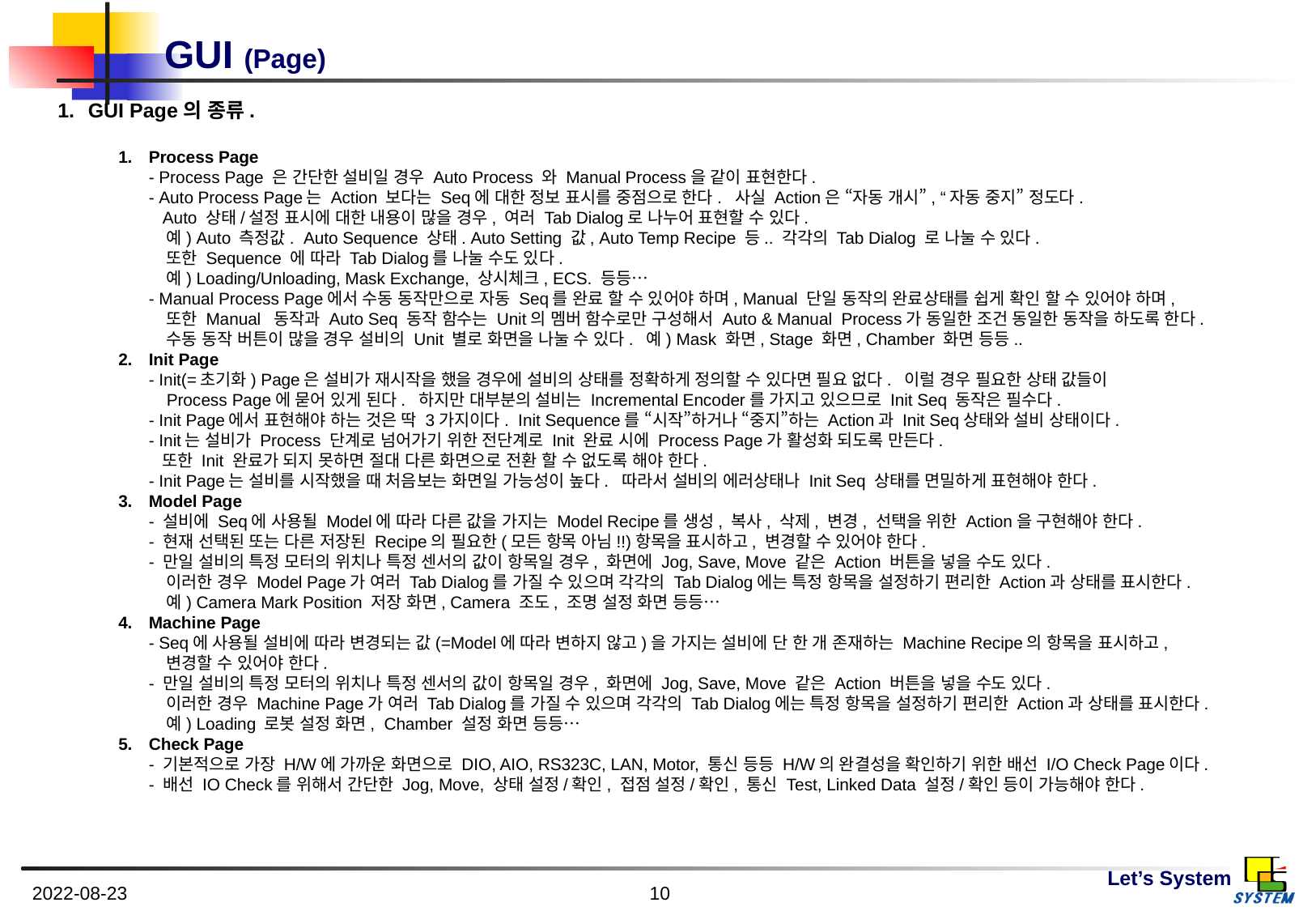

# GUI (Page)
GUI Page의 종류.
Process Page
- Process Page 은 간단한 설비일 경우 Auto Process 와 Manual Process을 같이 표현한다.
- Auto Process Page는 Action 보다는 Seq에 대한 정보 표시를 중점으로 한다.  사실 Action은 “자동 개시”, “자동 중지” 정도다.
   Auto 상태/설정 표시에 대한 내용이 많을 경우, 여러 Tab Dialog로 나누어 표현할 수 있다.
   예) Auto 측정값.  Auto Sequence 상태. Auto Setting 값, Auto Temp Recipe 등.. 각각의 Tab Dialog 로 나눌 수 있다.
   또한 Sequence 에 따라 Tab Dialog를 나눌 수도 있다.
   예) Loading/Unloading, Mask Exchange, 상시체크, ECS. 등등…
- Manual Process Page에서 수동 동작만으로 자동 Seq를 완료 할 수 있어야 하며, Manual 단일 동작의 완료상태를 쉽게 확인 할 수 있어야 하며,
   또한 Manual  동작과 Auto Seq 동작 함수는 Unit의 멤버 함수로만 구성해서 Auto & Manual  Process가 동일한 조건 동일한 동작을 하도록 한다.
   수동 동작 버튼이 많을 경우 설비의 Unit 별로 화면을 나눌 수 있다.  예) Mask 화면, Stage 화면, Chamber 화면 등등..
Init Page
- Init(=초기화) Page은 설비가 재시작을 했을 경우에 설비의 상태를 정확하게 정의할 수 있다면 필요 없다.  이럴 경우 필요한 상태 값들이
   Process Page에 묻어 있게 된다.  하지만 대부분의 설비는 Incremental Encoder를 가지고 있으므로 Init Seq 동작은 필수다.
- Init Page에서 표현해야 하는 것은 딱 3가지이다.  Init Sequence를 “시작”하거나 “중지”하는 Action과 Init Seq상태와 설비 상태이다.
- Init는 설비가 Process 단계로 넘어가기 위한 전단계로 Init 완료 시에 Process Page가 활성화 되도록 만든다.
  또한 Init 완료가 되지 못하면 절대 다른 화면으로 전환 할 수 없도록 해야 한다.
- Init Page는 설비를 시작했을 때 처음보는 화면일 가능성이 높다.  따라서 설비의 에러상태나 Init Seq 상태를 면밀하게 표현해야 한다.
Model Page
- 설비에 Seq에 사용될 Model에 따라 다른 값을 가지는 Model Recipe를 생성, 복사, 삭제, 변경, 선택을 위한 Action을 구현해야 한다.
- 현재 선택된 또는 다른 저장된 Recipe의 필요한(모든 항목 아님!!)항목을 표시하고, 변경할 수 있어야 한다.
- 만일 설비의 특정 모터의 위치나 특정 센서의 값이 항목일 경우, 화면에 Jog, Save, Move 같은 Action 버튼을 넣을 수도 있다.
   이러한 경우 Model Page가 여러 Tab Dialog를 가질 수 있으며 각각의 Tab Dialog에는 특정 항목을 설정하기 편리한 Action과 상태를 표시한다.
   예) Camera Mark Position 저장 화면, Camera 조도, 조명 설정 화면 등등…
Machine Page
- Seq에 사용될 설비에 따라 변경되는 값(=Model에 따라 변하지 않고)을 가지는 설비에 단 한 개 존재하는 Machine Recipe의 항목을 표시하고,
   변경할 수 있어야 한다.
- 만일 설비의 특정 모터의 위치나 특정 센서의 값이 항목일 경우, 화면에 Jog, Save, Move 같은 Action 버튼을 넣을 수도 있다.
   이러한 경우 Machine Page가 여러 Tab Dialog를 가질 수 있으며 각각의 Tab Dialog에는 특정 항목을 설정하기 편리한 Action과 상태를 표시한다.
   예) Loading 로봇 설정 화면,  Chamber 설정 화면 등등…
Check Page
- 기본적으로 가장 H/W에 가까운 화면으로 DIO, AIO, RS323C, LAN, Motor, 통신 등등 H/W의 완결성을 확인하기 위한 배선 I/O Check Page이다.
- 배선 IO Check를 위해서 간단한 Jog, Move, 상태 설정/확인, 접점 설정/확인, 통신 Test, Linked Data 설정/확인 등이 가능해야 한다.
2022-08-23
10